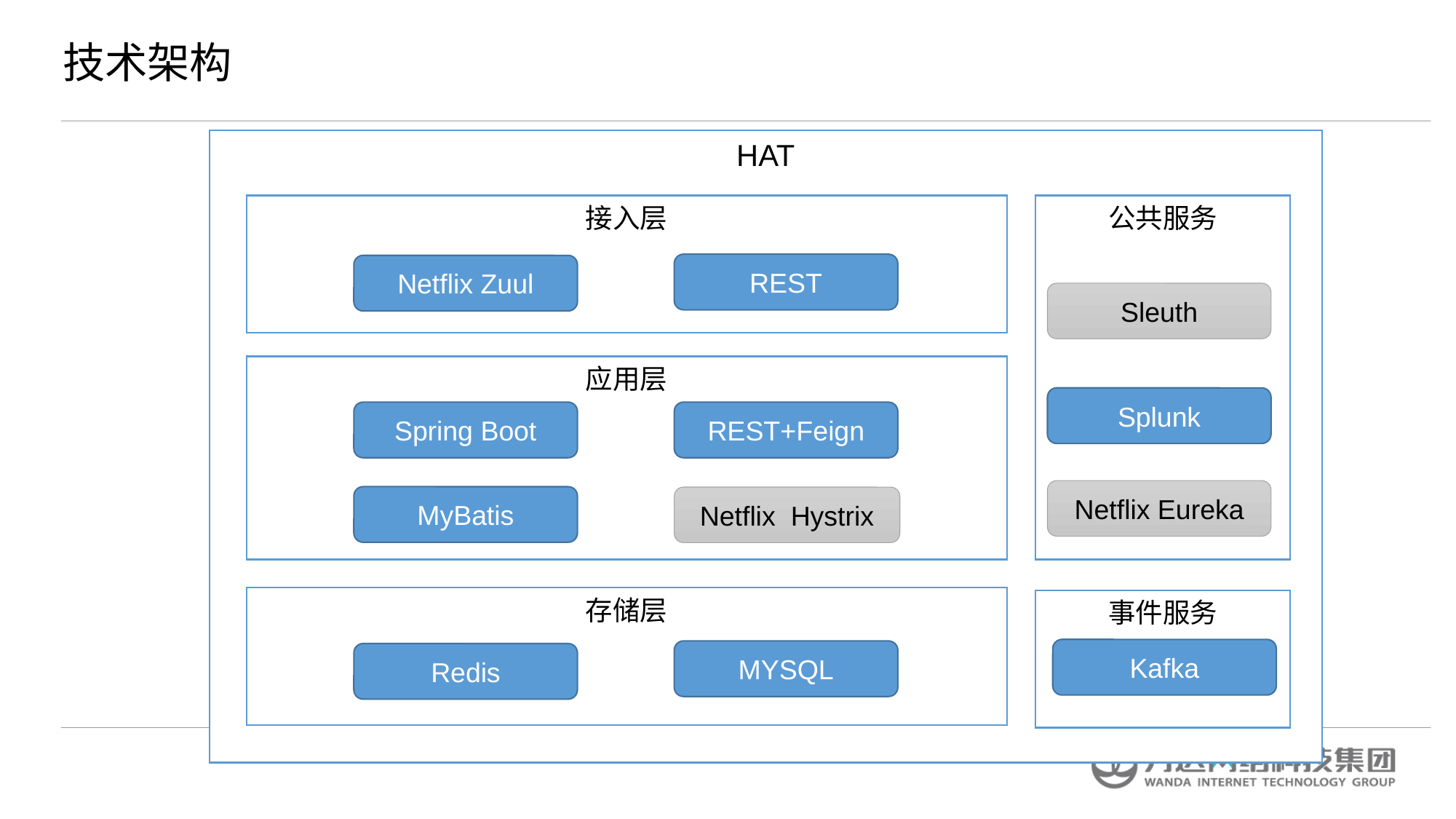

技术架构
HAT
接入层
公共服务
REST
Netflix Zuul
Sleuth
应用层
Splunk
Spring Boot
REST+Feign
Netflix Eureka
MyBatis
Netflix  Hystrix
存储层
事件服务
Kafka
MYSQL
Redis